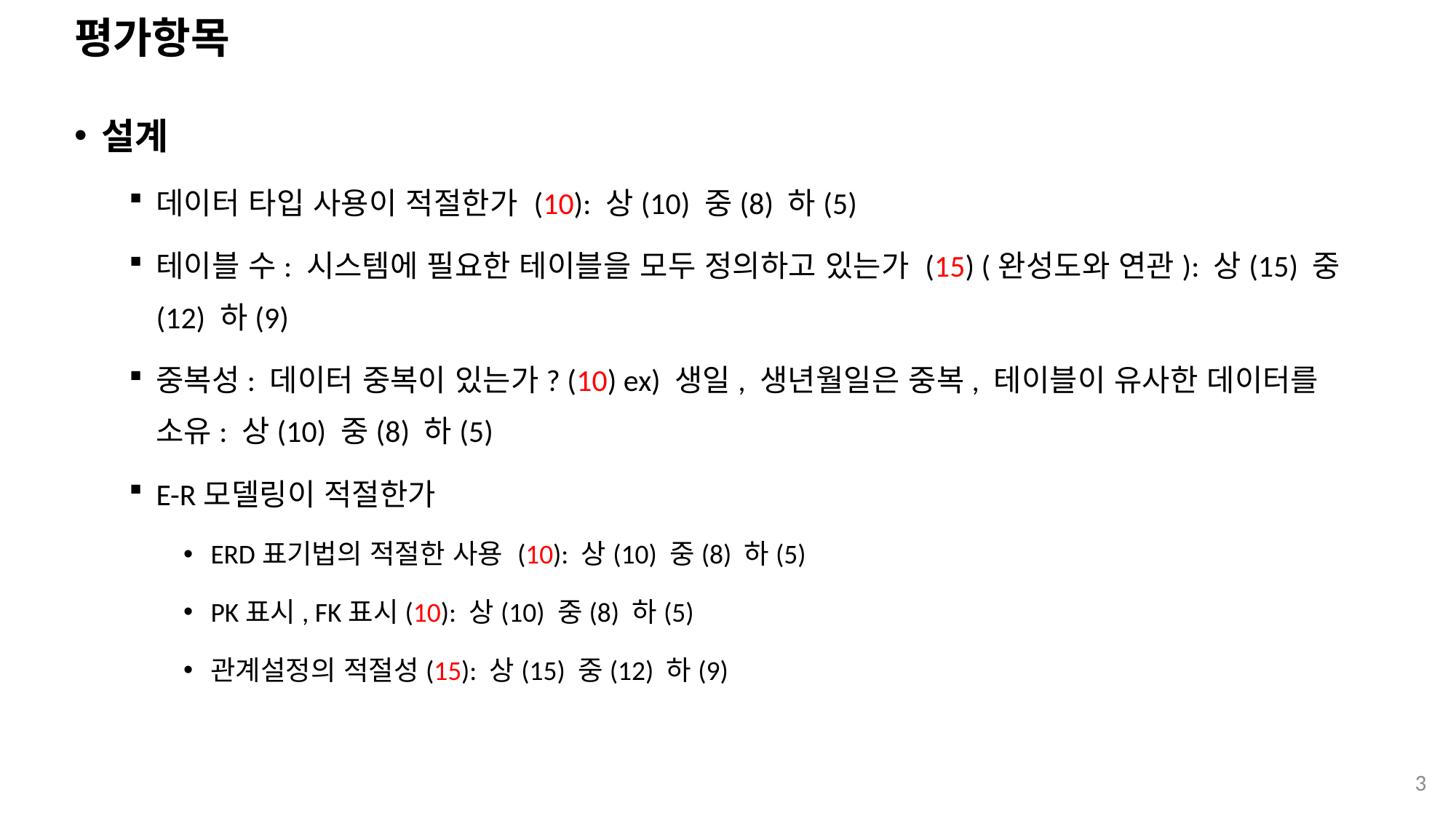

# 평가항목
설계
데이터 타입 사용이 적절한가 (10): 상(10) 중(8) 하(5)
테이블 수: 시스템에 필요한 테이블을 모두 정의하고 있는가 (15) (완성도와 연관): 상(15) 중(12) 하(9)
중복성: 데이터 중복이 있는가? (10) ex) 생일, 생년월일은 중복, 테이블이 유사한 데이터를 소유: 상(10) 중(8) 하(5)
E-R모델링이 적절한가
ERD표기법의 적절한 사용 (10): 상(10) 중(8) 하(5)
PK표시, FK표시(10): 상(10) 중(8) 하(5)
관계설정의 적절성(15): 상(15) 중(12) 하(9)

3